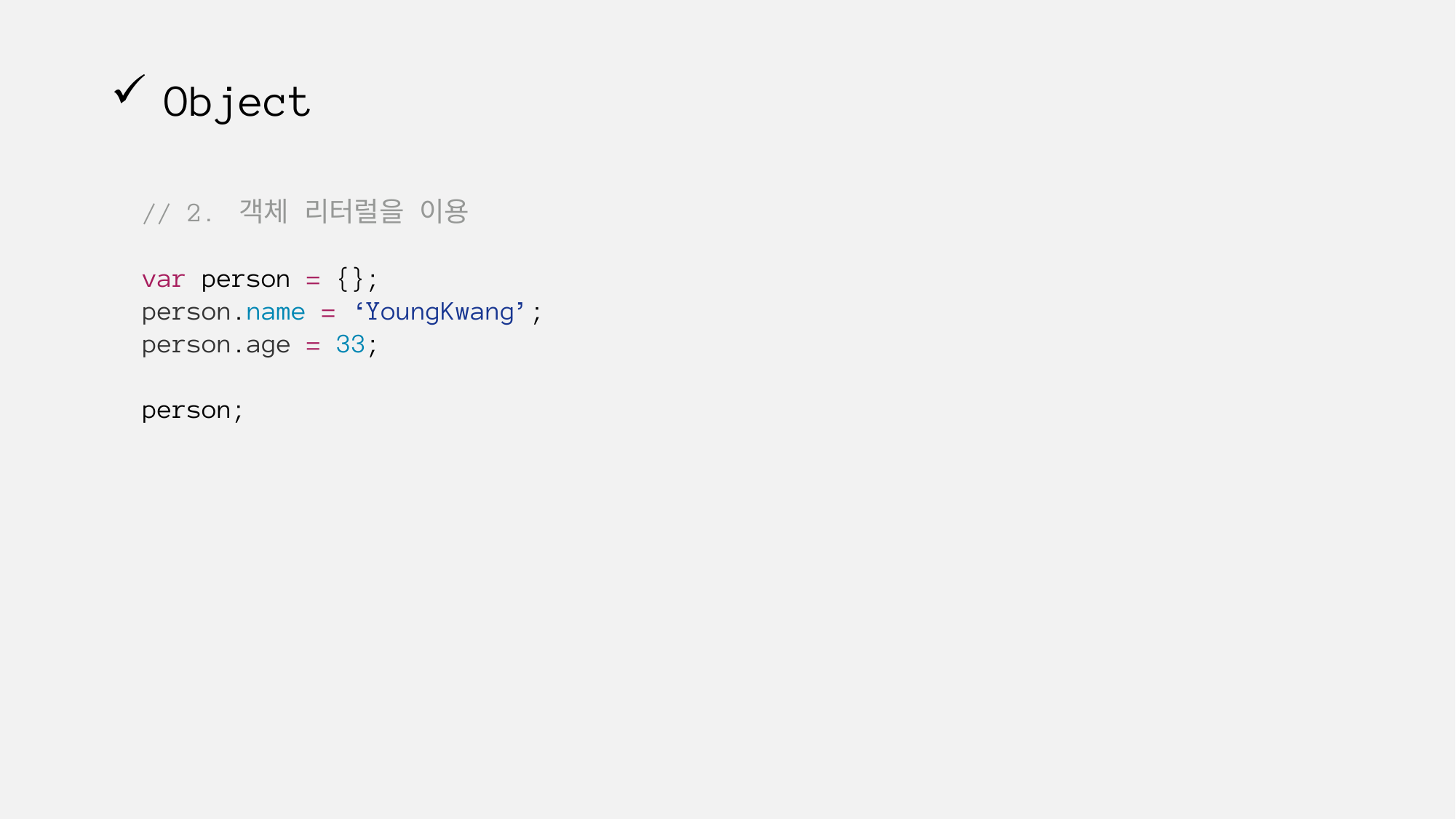

# Object
// 2. 객체 리터럴을 이용

var person = {};
person.name = ‘YoungKwang’;
person.age = 33;

person;